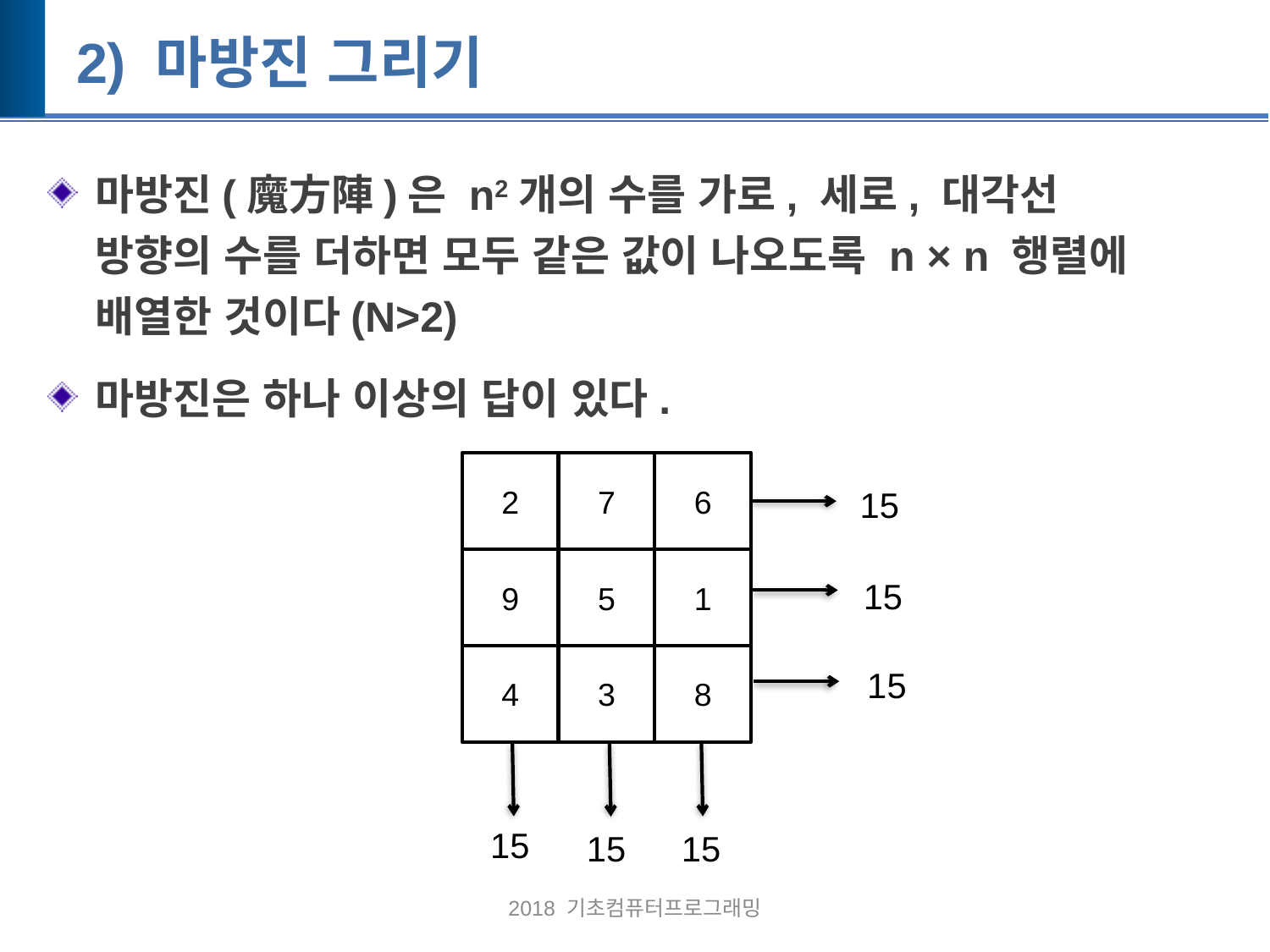

# 2) 마방진 그리기
마방진(魔方陣)은 n2개의 수를 가로, 세로, 대각선 방향의 수를 더하면 모두 같은 값이 나오도록 n × n 행렬에 배열한 것이다(N>2)
마방진은 하나 이상의 답이 있다.
7
6
2
15
5
1
9
15
3
8
4
15
15
15
15
2018 기초컴퓨터프로그래밍